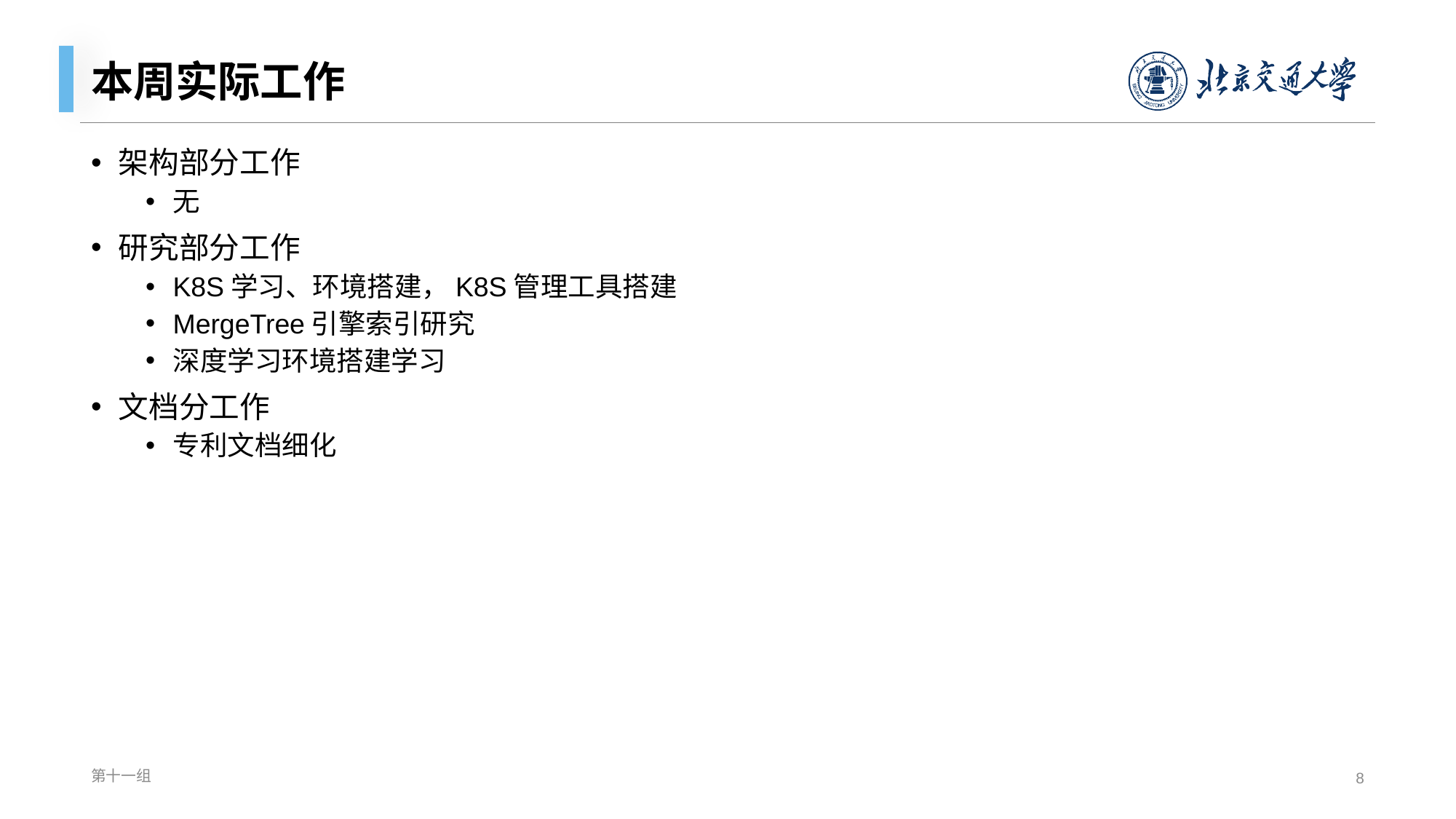

# 本周实际工作
架构部分工作
无
研究部分工作
K8S学习、环境搭建，K8S管理工具搭建
MergeTree引擎索引研究
深度学习环境搭建学习
文档分工作
专利文档细化
第十一组
8